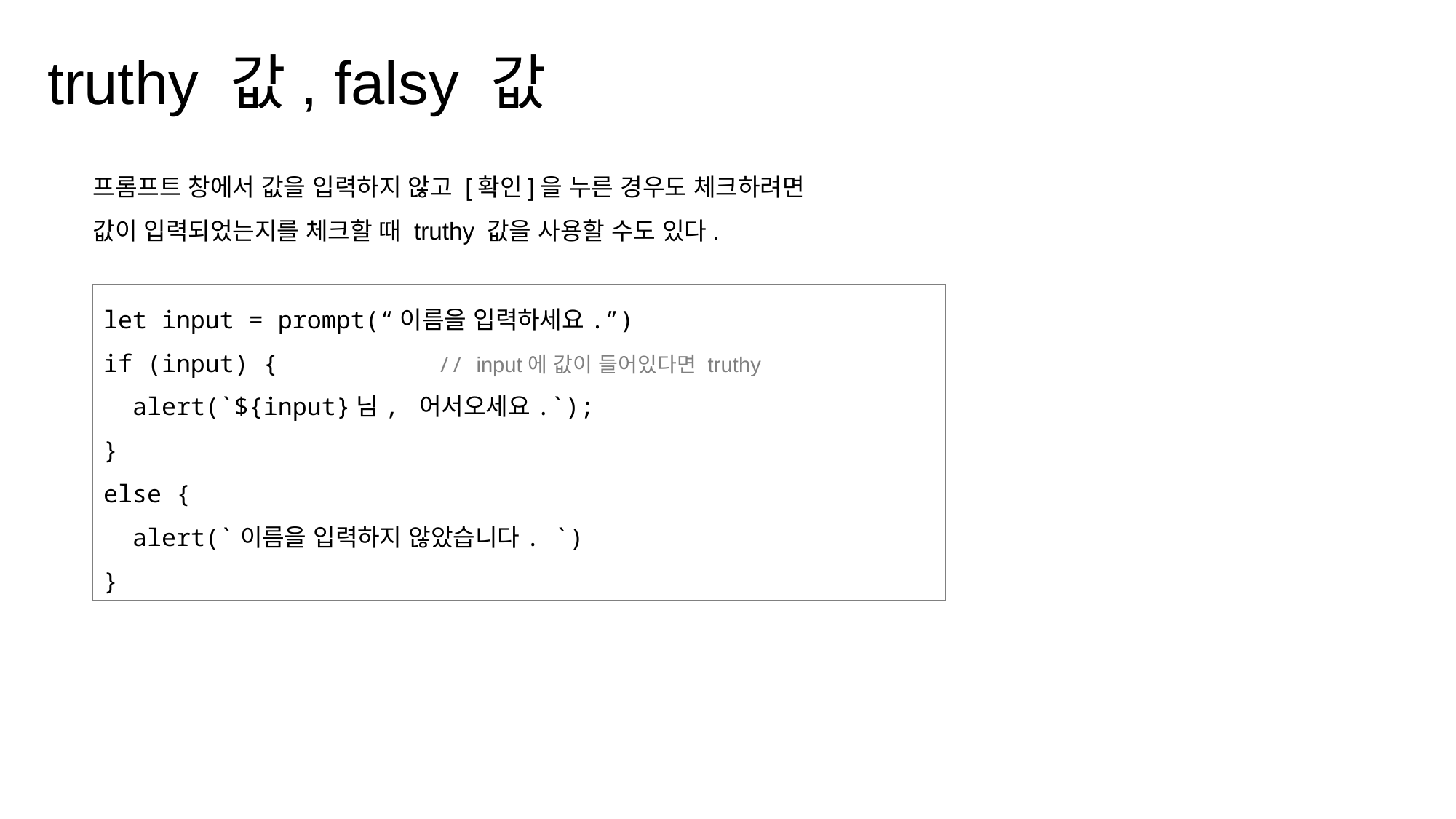

truthy 값, falsy 값
프롬프트 창에서 값을 입력하지 않고 [확인]을 누른 경우도 체크하려면
값이 입력되었는지를 체크할 때 truthy 값을 사용할 수도 있다.
let input = prompt(“이름을 입력하세요.”)
if (input) {           // input에 값이 들어있다면 truthy
  alert(`${input}님, 어서오세요.`);
}
else {
  alert(`이름을 입력하지 않았습니다. `)
}